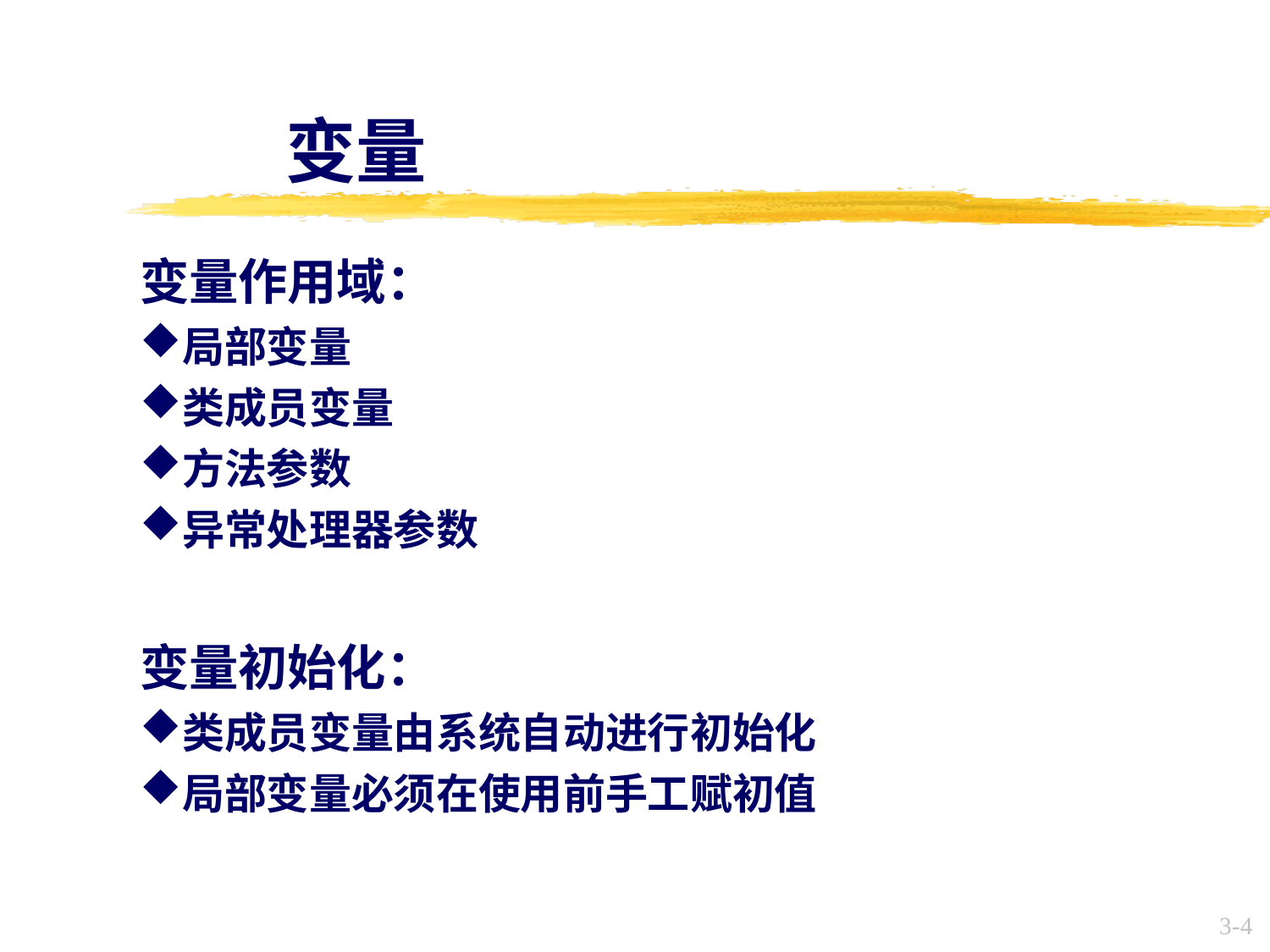

变量
变量作用域：
局部变量
类成员变量
方法参数
异常处理器参数

变量初始化：
类成员变量由系统自动进行初始化
局部变量必须在使用前手工赋初值
17
3-4